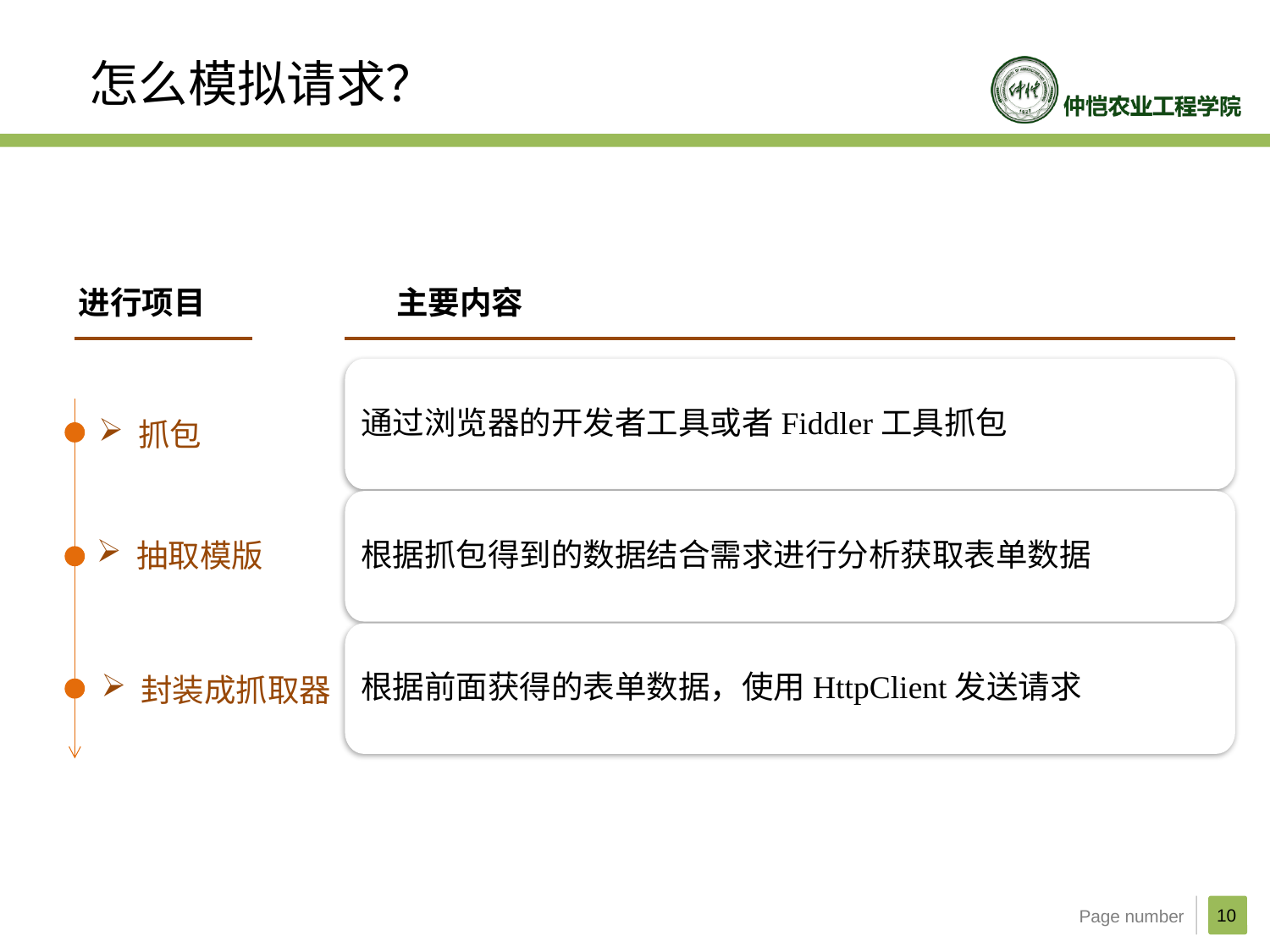

怎么模拟请求？

主要内容
进行项目
通过浏览器的开发者工具或者Fiddler工具抓包
抓包

根据抓包得到的数据结合需求进行分析获取表单数据
抽取模版

根据前面获得的表单数据，使用HttpClient发送请求
封装成抓取器